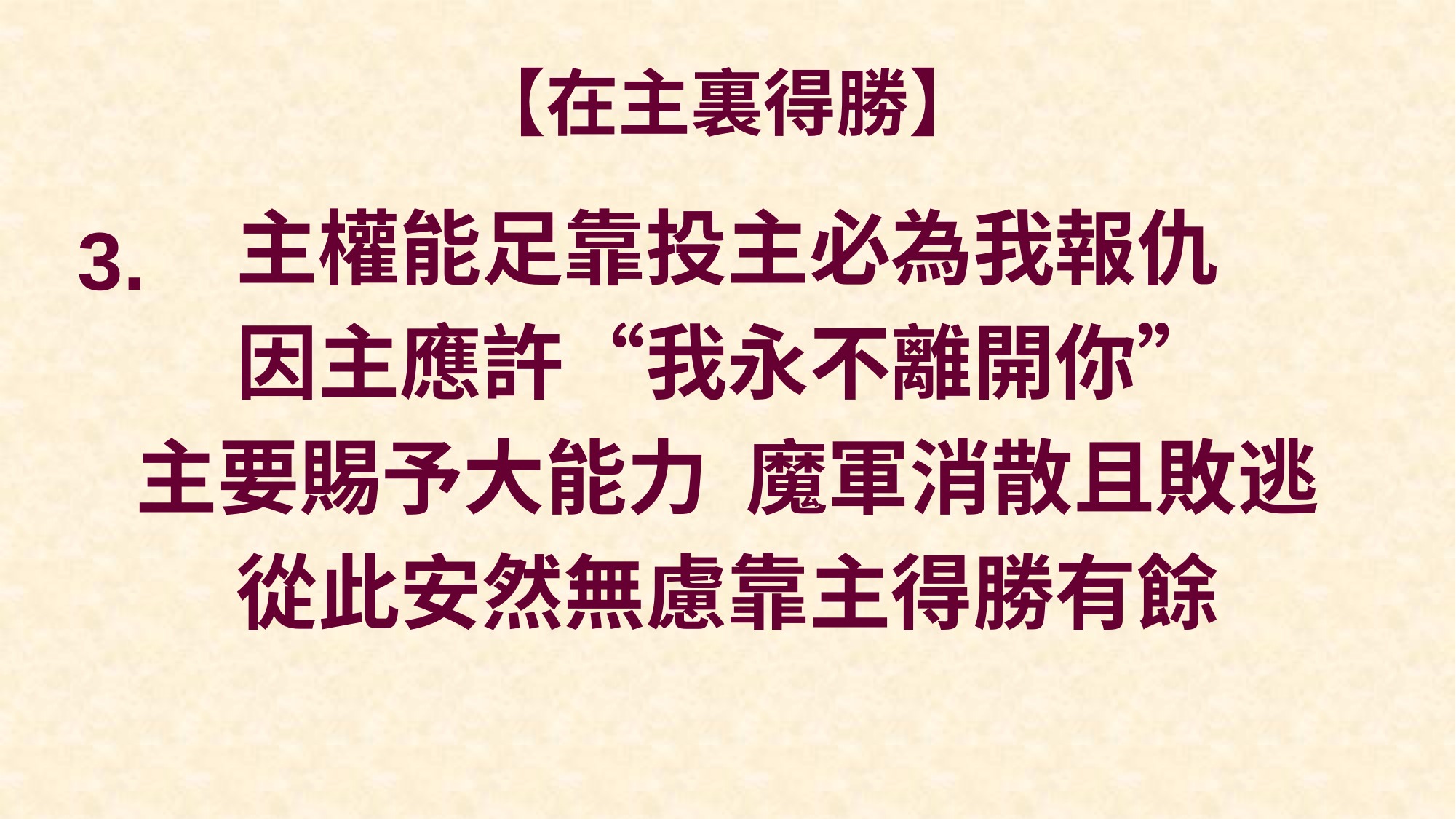

# 【在主裏得勝】
主權能足靠投主必為我報仇
因主應許“我永不離開你”
主要賜予大能力  魔軍消散且敗逃
從此安然無慮靠主得勝有餘
3.